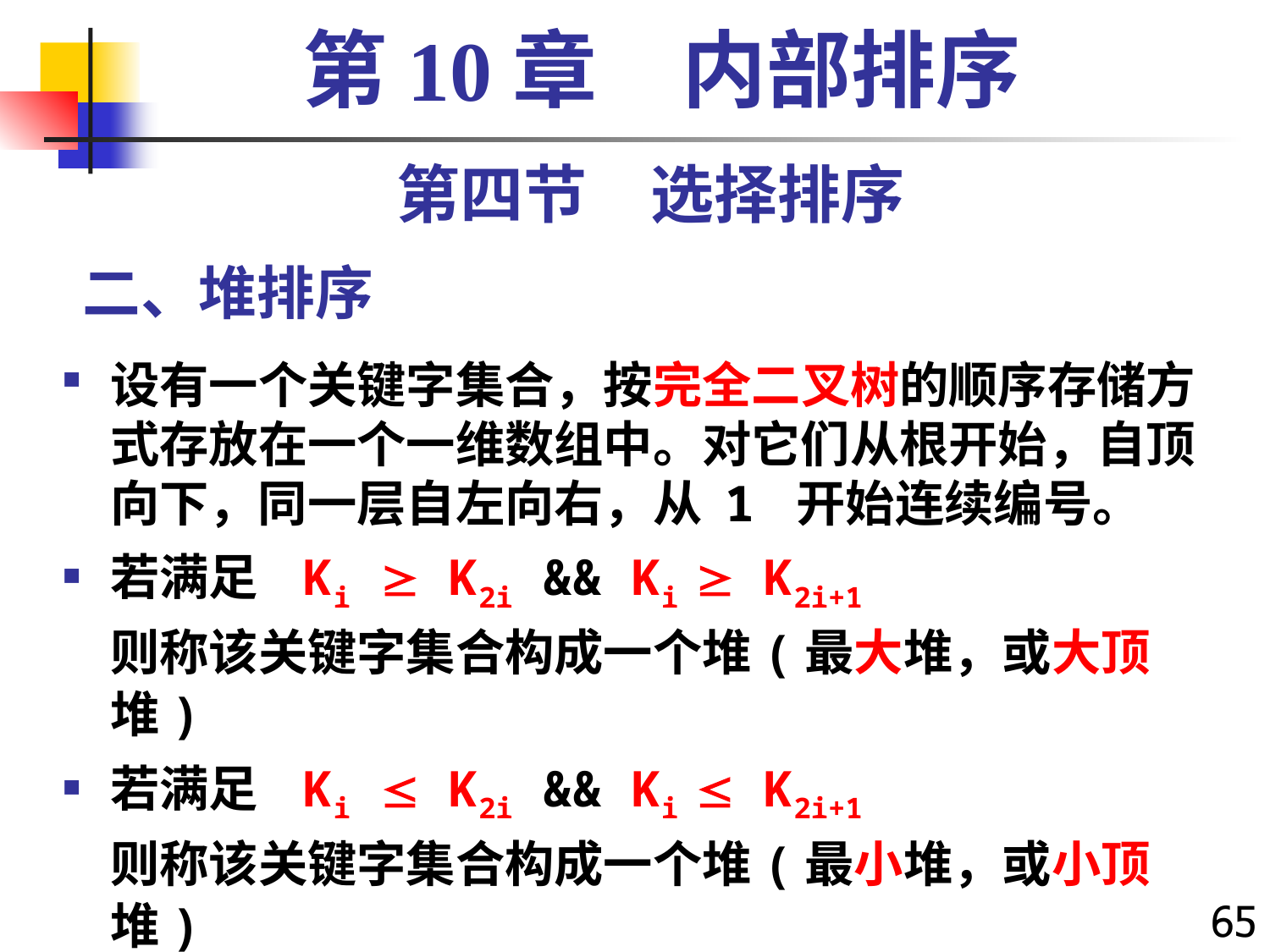

第10章　内部排序
第四节　选择排序
# 二、堆排序
设有一个关键字集合，按完全二叉树的顺序存储方式存放在一个一维数组中。对它们从根开始，自顶向下，同一层自左向右，从 1 开始连续编号。
若满足   Ki ≥ K2i && Ki ≥ K2i+1
	则称该关键字集合构成一个堆(最大堆，或大顶堆)
若满足   Ki ≤ K2i && Ki ≤ K2i+1
	则称该关键字集合构成一个堆(最小堆，或小顶堆)
65